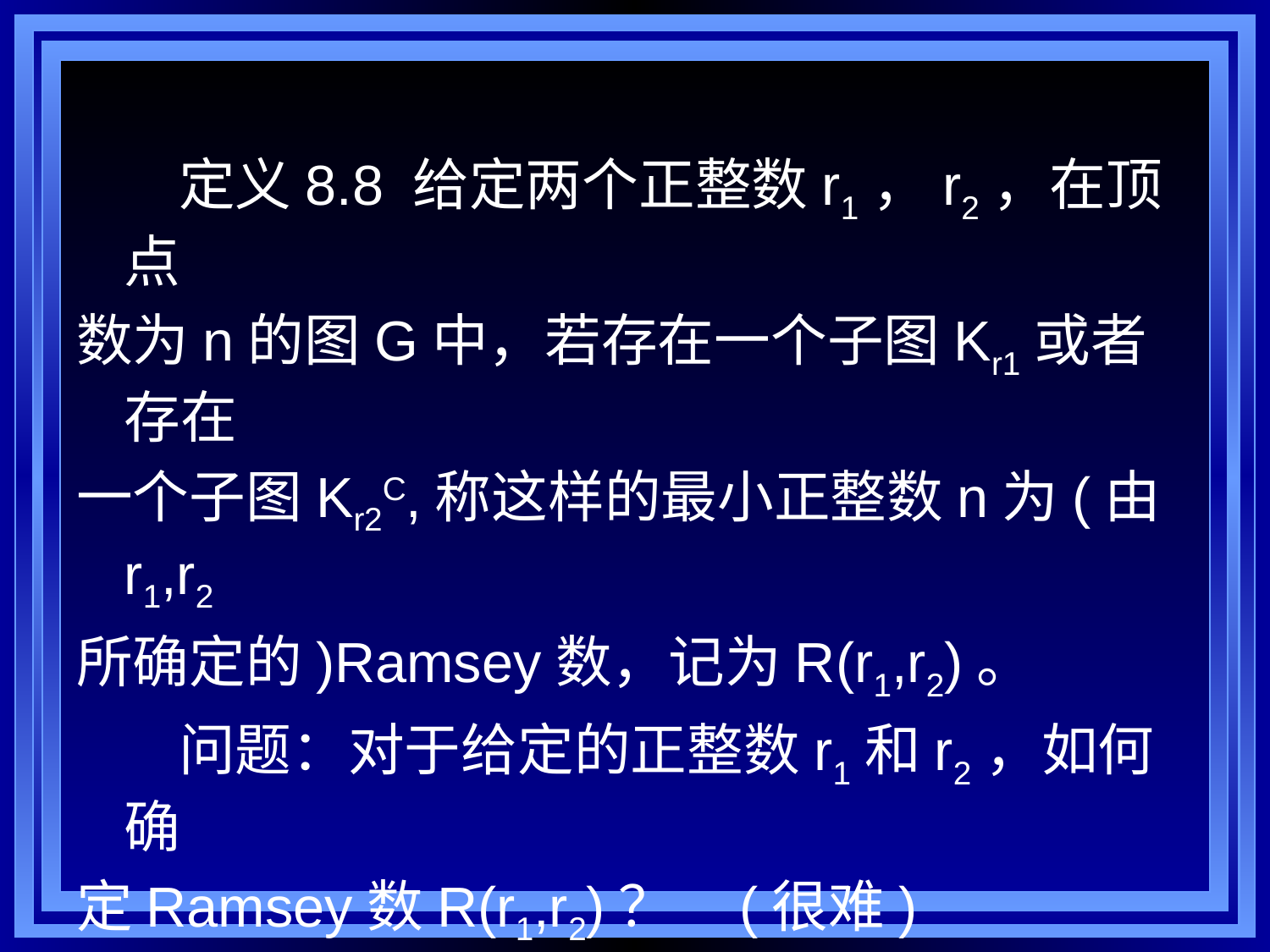

# 定义8.8 给定两个正整数r1，r2，在顶点
数为n的图G中，若存在一个子图Kr1或者存在
一个子图Kr2C,称这样的最小正整数n为(由r1,r2
所确定的)Ramsey数，记为R(r1,r2)。
       问题：对于给定的正整数r1和r2，如何确
定Ramsey数R(r1,r2)？    (很难)
       定理8.4  (1)  R(r1,2)=r1,  R(2,r2)=r2
        (2)  R(3,3)=6 , R(3,4)=9
        (3)  R(r1,r2)=R(r2,r1)